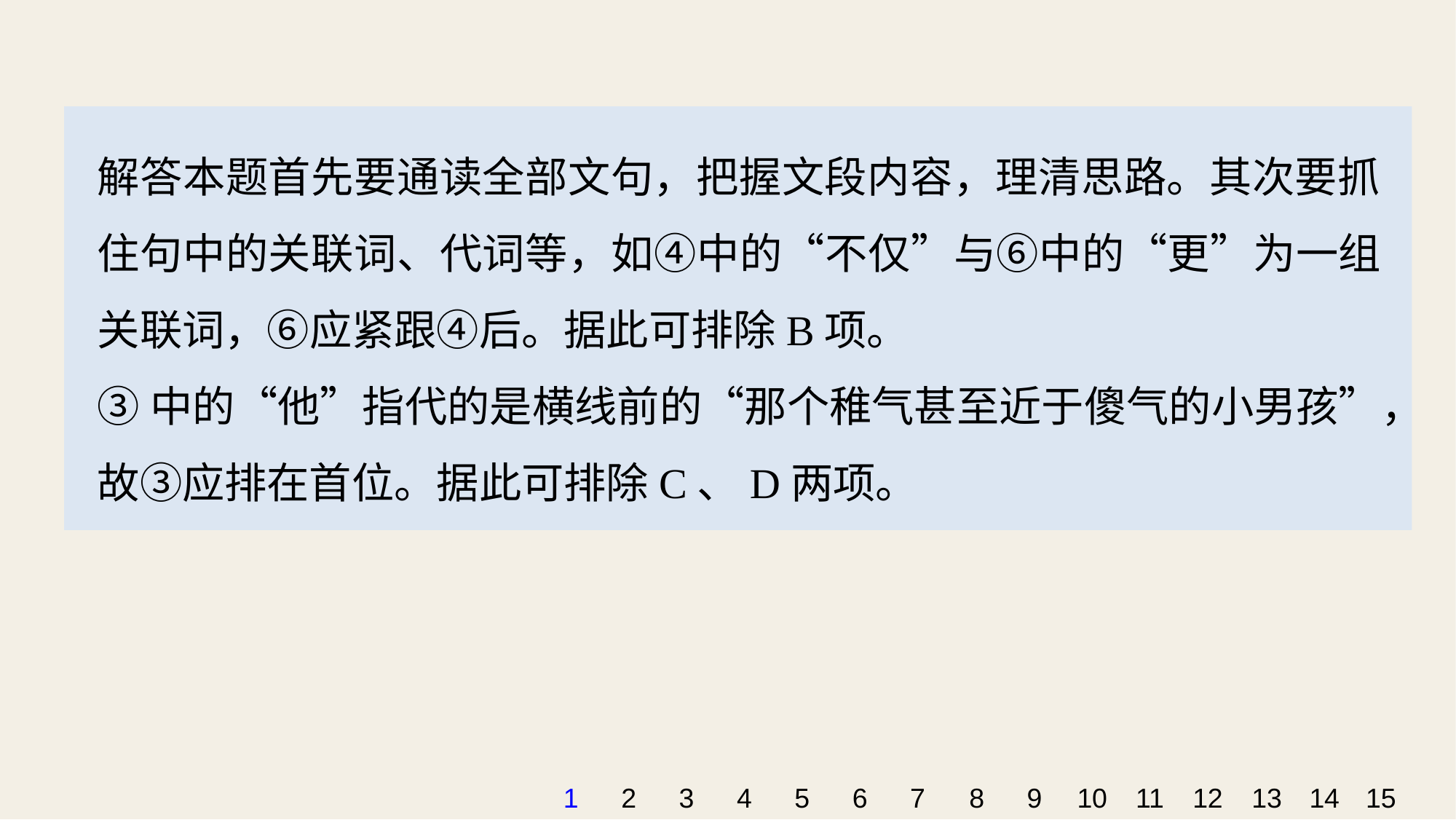

解答本题首先要通读全部文句，把握文段内容，理清思路。其次要抓住句中的关联词、代词等，如④中的“不仅”与⑥中的“更”为一组关联词，⑥应紧跟④后。据此可排除B项。
③中的“他”指代的是横线前的“那个稚气甚至近于傻气的小男孩”，故③应排在首位。据此可排除C、D两项。
1
2
3
4
5
6
7
8
9
10
11
12
13
14
15